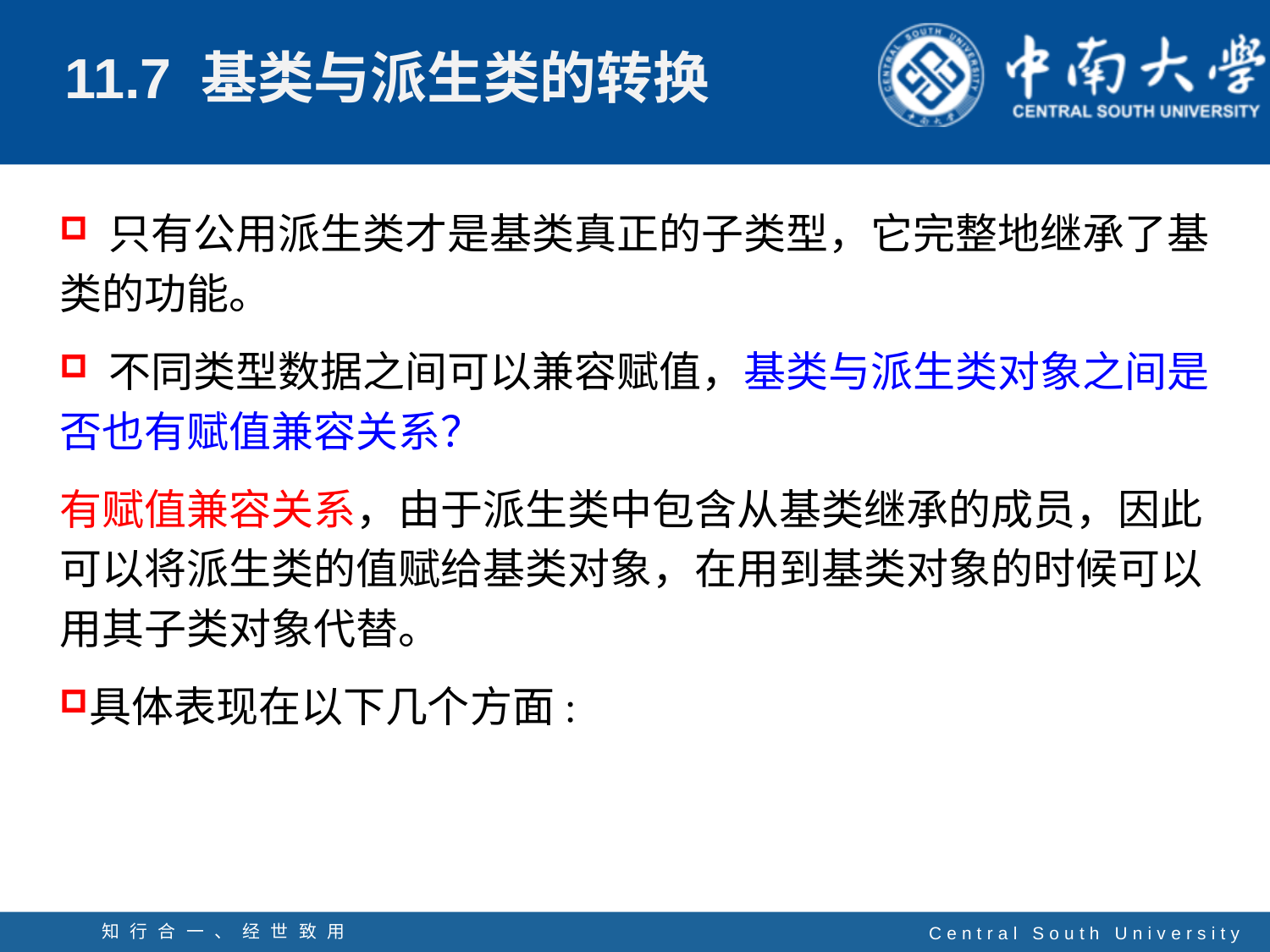

只有公用派生类才是基类真正的子类型，它完整地继承了基类的功能。
 不同类型数据之间可以兼容赋值，基类与派生类对象之间是否也有赋值兼容关系？
有赋值兼容关系，由于派生类中包含从基类继承的成员，因此可以将派生类的值赋给基类对象，在用到基类对象的时候可以用其子类对象代替。
具体表现在以下几个方面:

知行合一、经世致用
自强不息 厚德载物
Central South University